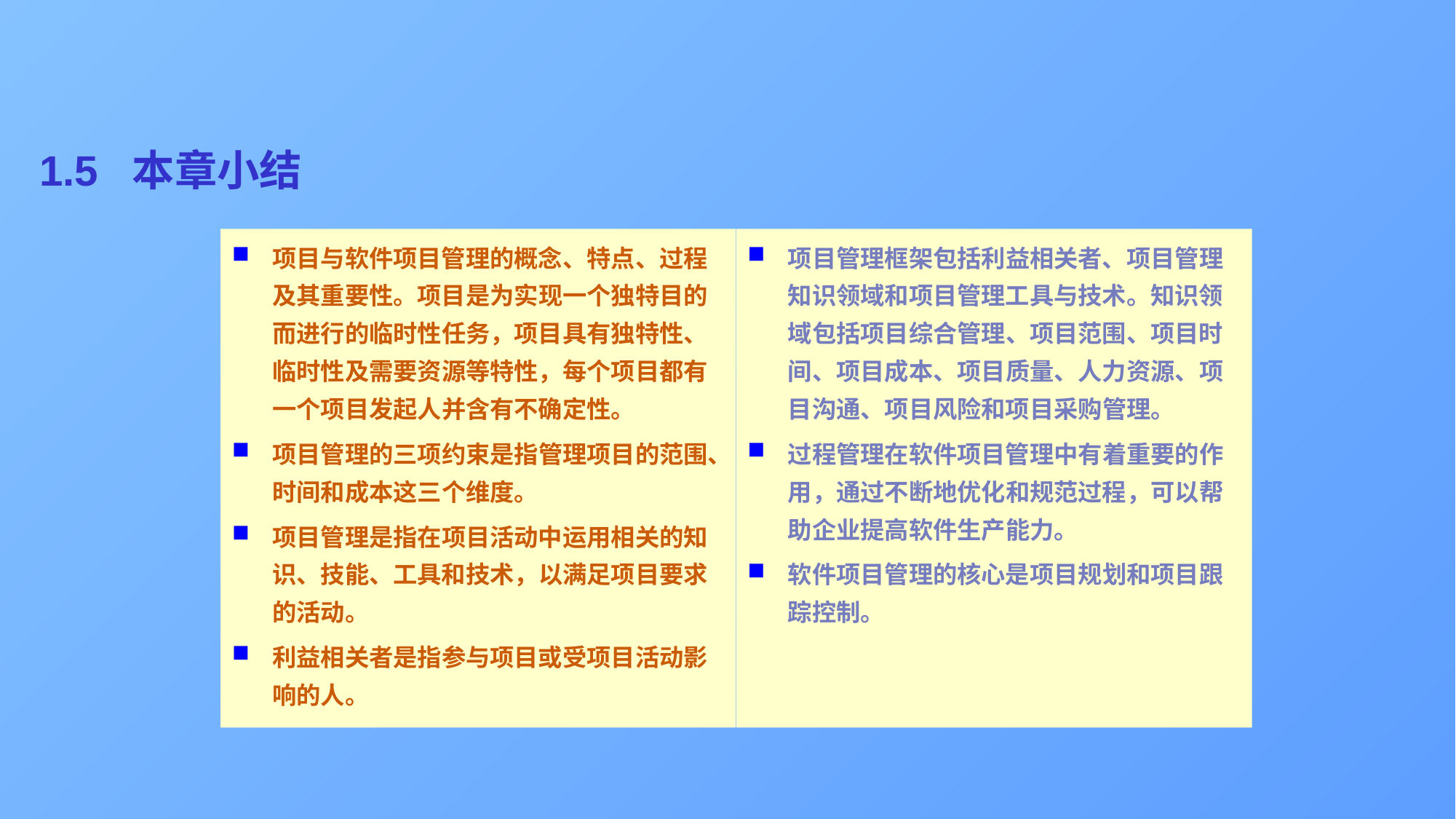

# 1.5  本章小结
项目与软件项目管理的概念、特点、过程及其重要性。项目是为实现一个独特目的而进行的临时性任务，项目具有独特性、临时性及需要资源等特性，每个项目都有一个项目发起人并含有不确定性。
项目管理的三项约束是指管理项目的范围、时间和成本这三个维度。
项目管理是指在项目活动中运用相关的知识、技能、工具和技术，以满足项目要求的活动。
利益相关者是指参与项目或受项目活动影响的人。
项目管理框架包括利益相关者、项目管理知识领域和项目管理工具与技术。知识领域包括项目综合管理、项目范围、项目时间、项目成本、项目质量、人力资源、项目沟通、项目风险和项目采购管理。
过程管理在软件项目管理中有着重要的作用，通过不断地优化和规范过程，可以帮助企业提高软件生产能力。
软件项目管理的核心是项目规划和项目跟踪控制。